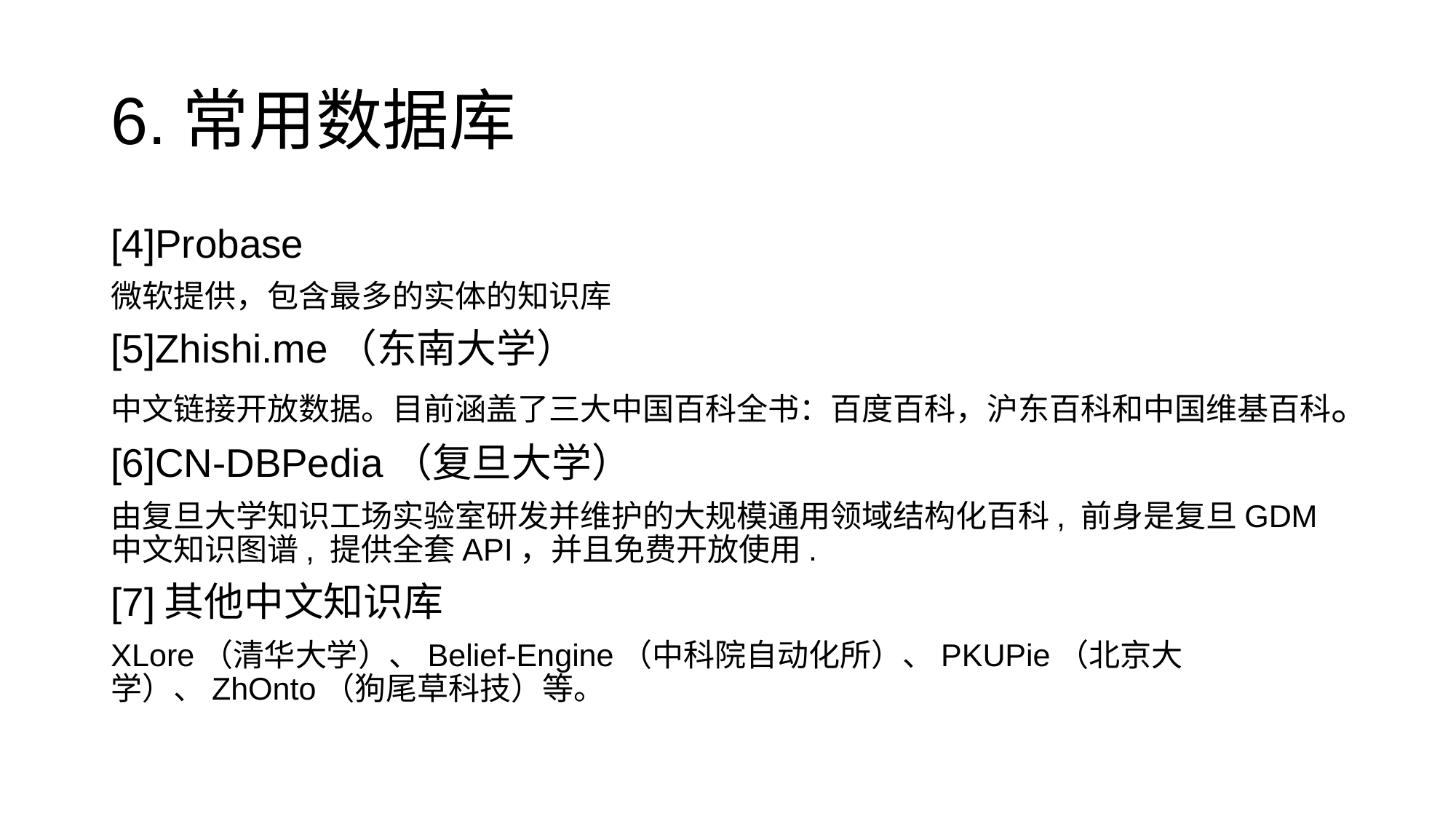

# 6.常用数据库
[4]Probase
微软提供，包含最多的实体的知识库
[5]Zhishi.me（东南大学）
中文链接开放数据。目前涵盖了三大中国百科全书：百度百科，沪东百科和中国维基百科。
[6]CN-DBPedia（复旦大学）
由复旦大学知识工场实验室研发并维护的大规模通用领域结构化百科, 前身是复旦GDM中文知识图谱, 提供全套API，并且免费开放使用.
[7]其他中文知识库
XLore（清华大学）、Belief-Engine（中科院自动化所）、PKUPie（北京大学）、ZhOnto（狗尾草科技）等。